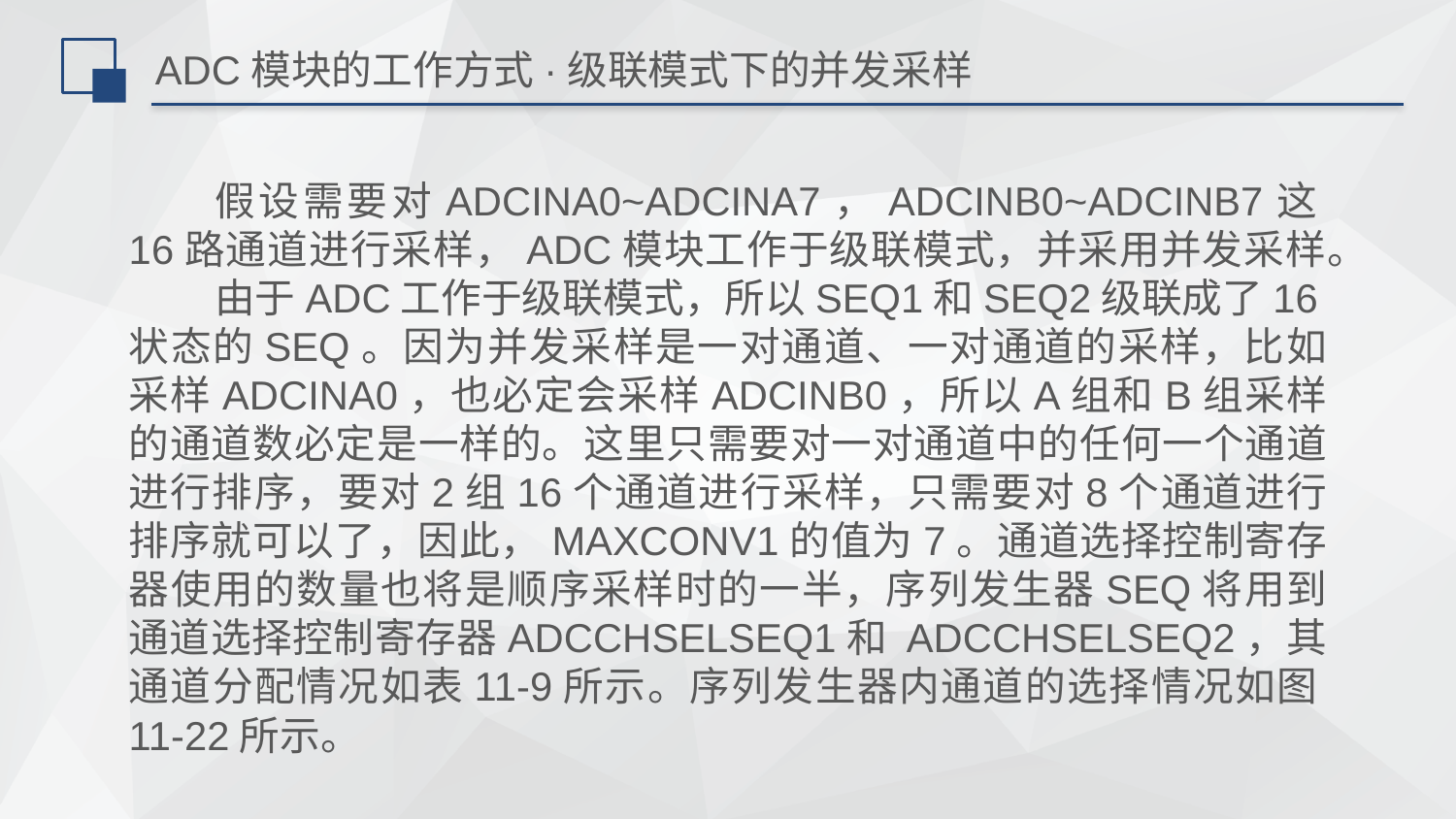

# ADC模块的工作方式·级联模式下的并发采样
假设需要对ADCINA0~ADCINA7，ADCINB0~ADCINB7这16路通道进行采样，ADC模块工作于级联模式，并采用并发采样。
由于ADC工作于级联模式，所以SEQ1和SEQ2级联成了16状态的SEQ。因为并发采样是一对通道、一对通道的采样，比如采样ADCINA0，也必定会采样ADCINB0，所以A组和B组采样的通道数必定是一样的。这里只需要对一对通道中的任何一个通道进行排序，要对2组16个通道进行采样，只需要对8个通道进行排序就可以了，因此，MAXCONV1的值为7。通道选择控制寄存器使用的数量也将是顺序采样时的一半，序列发生器SEQ将用到通道选择控制寄存器ADCCHSELSEQ1和 ADCCHSELSEQ2，其通道分配情况如表11-9所示。序列发生器内通道的选择情况如图11-22所示。